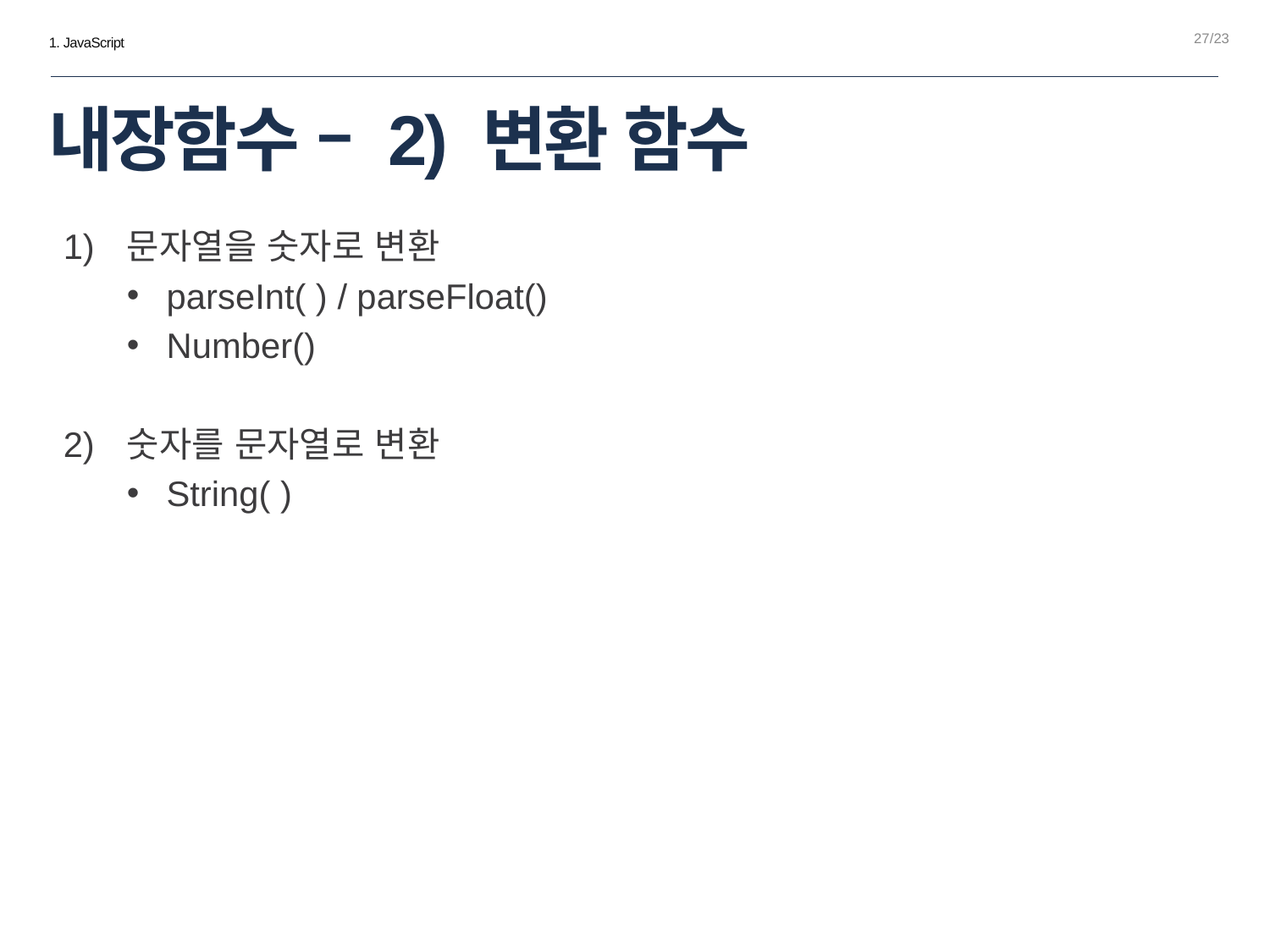

27
1. JavaScript
# 내장함수 – 2) 변환 함수
문자열을 숫자로 변환
parseInt( ) / parseFloat()
Number()

숫자를 문자열로 변환
String( )